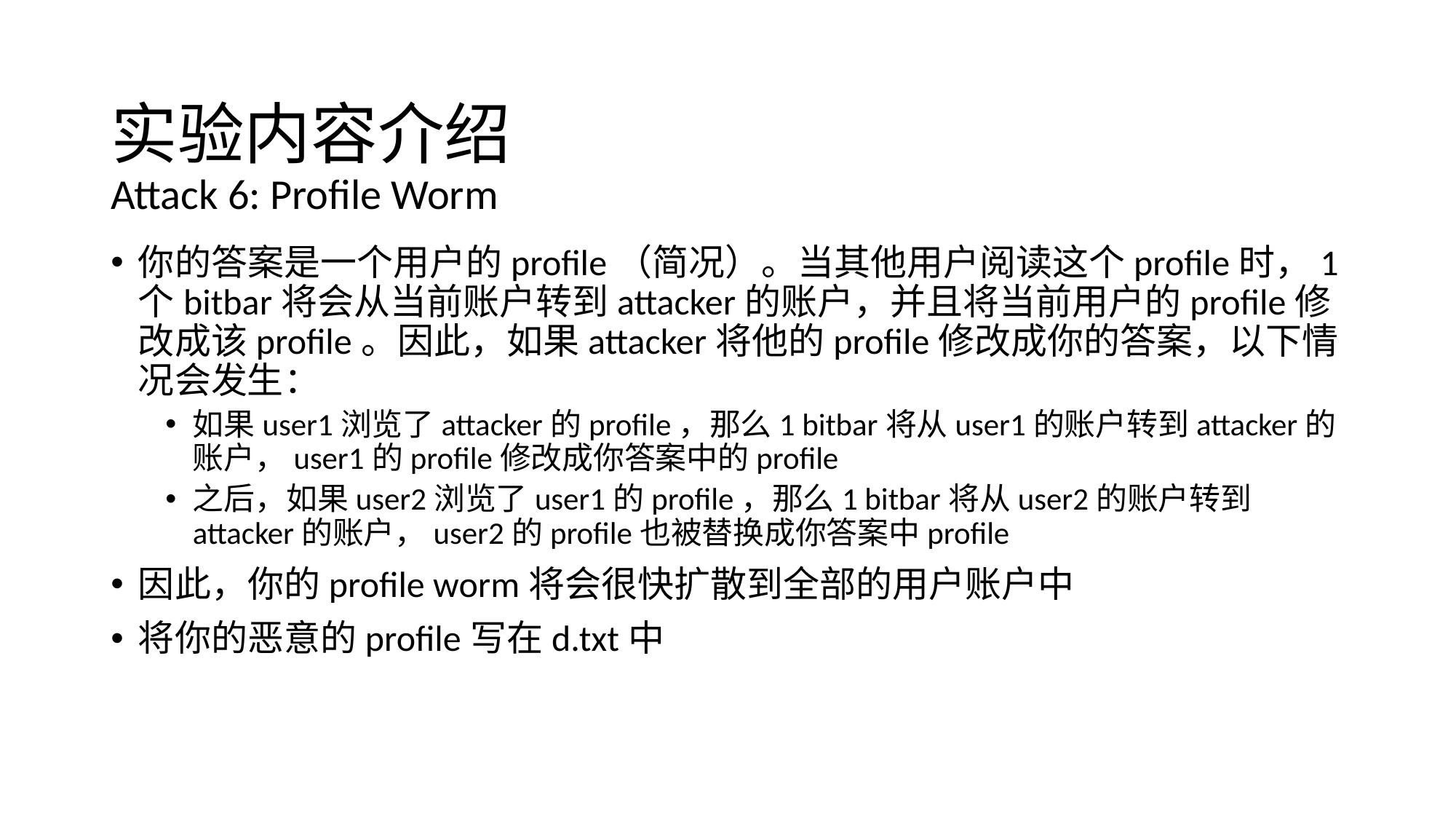

# 实验内容介绍 Attack 6: Profile Worm
你的答案是一个用户的profile（简况）。当其他用户阅读这个profile时，1个bitbar将会从当前账户转到attacker的账户，并且将当前用户的profile修改成该profile。因此，如果attacker将他的profile修改成你的答案，以下情况会发生：
如果user1浏览了attacker的profile，那么1 bitbar将从user1的账户转到attacker的账户，user1的profile修改成你答案中的profile
之后，如果user2浏览了user1的profile，那么1 bitbar将从user2的账户转到attacker的账户，user2的profile也被替换成你答案中profile
因此，你的profile worm将会很快扩散到全部的用户账户中
将你的恶意的profile写在d.txt中